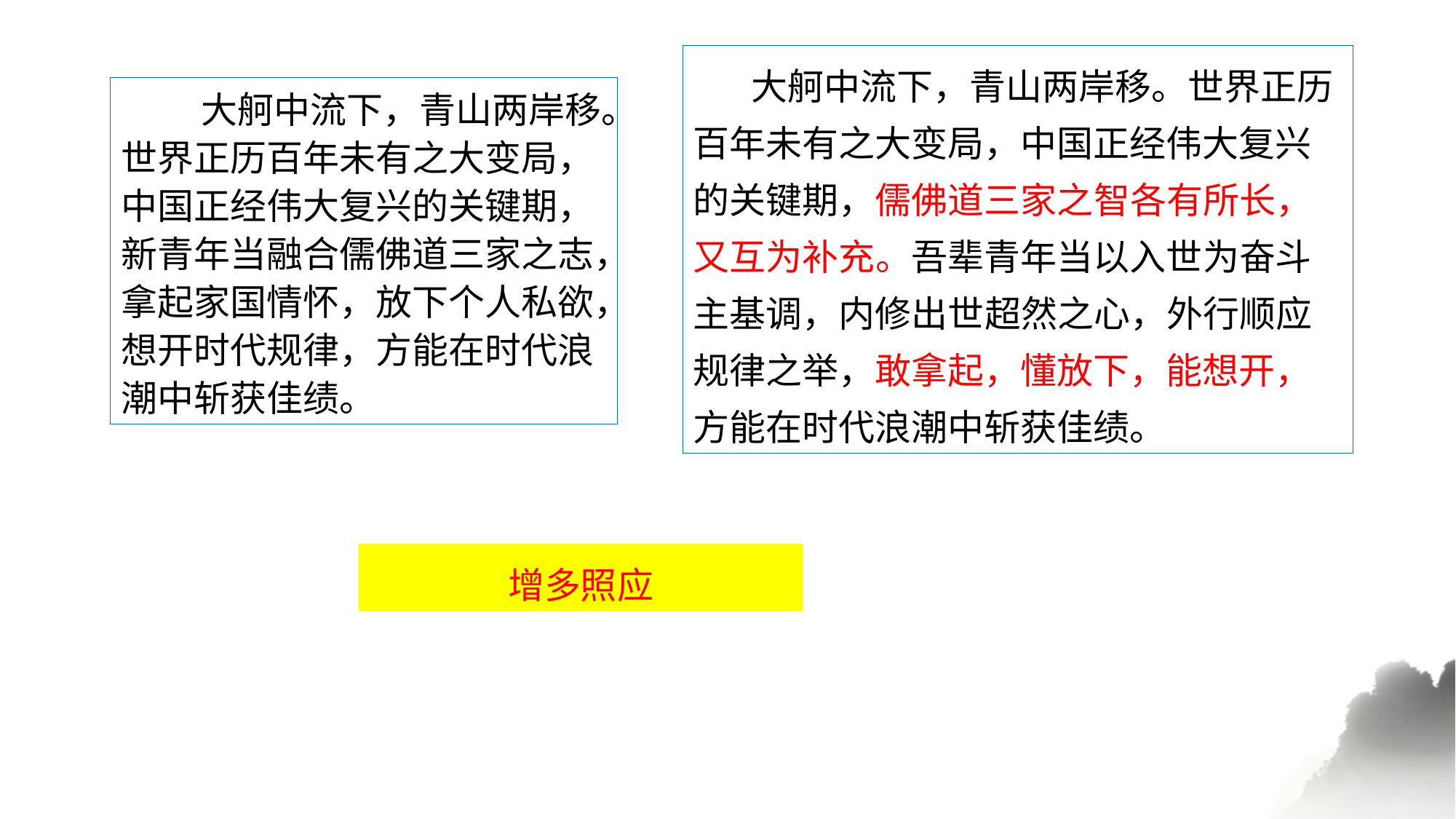

大舸中流下，青山两岸移。世界正历百年未有之大变局，中国正经伟大复兴的关键期，儒佛道三家之智各有所长，又互为补充。吾辈青年当以入世为奋斗主基调，内修出世超然之心，外行顺应规律之举，敢拿起，懂放下，能想开，方能在时代浪潮中斩获佳绩。
大舸中流下，青山两岸移。世界正历百年未有之大变局，中国正经伟大复兴的关键期，新青年当融合儒佛道三家之志，拿起家国情怀，放下个人私欲，想开时代规律，方能在时代浪潮中斩获佳绩。
增多照应